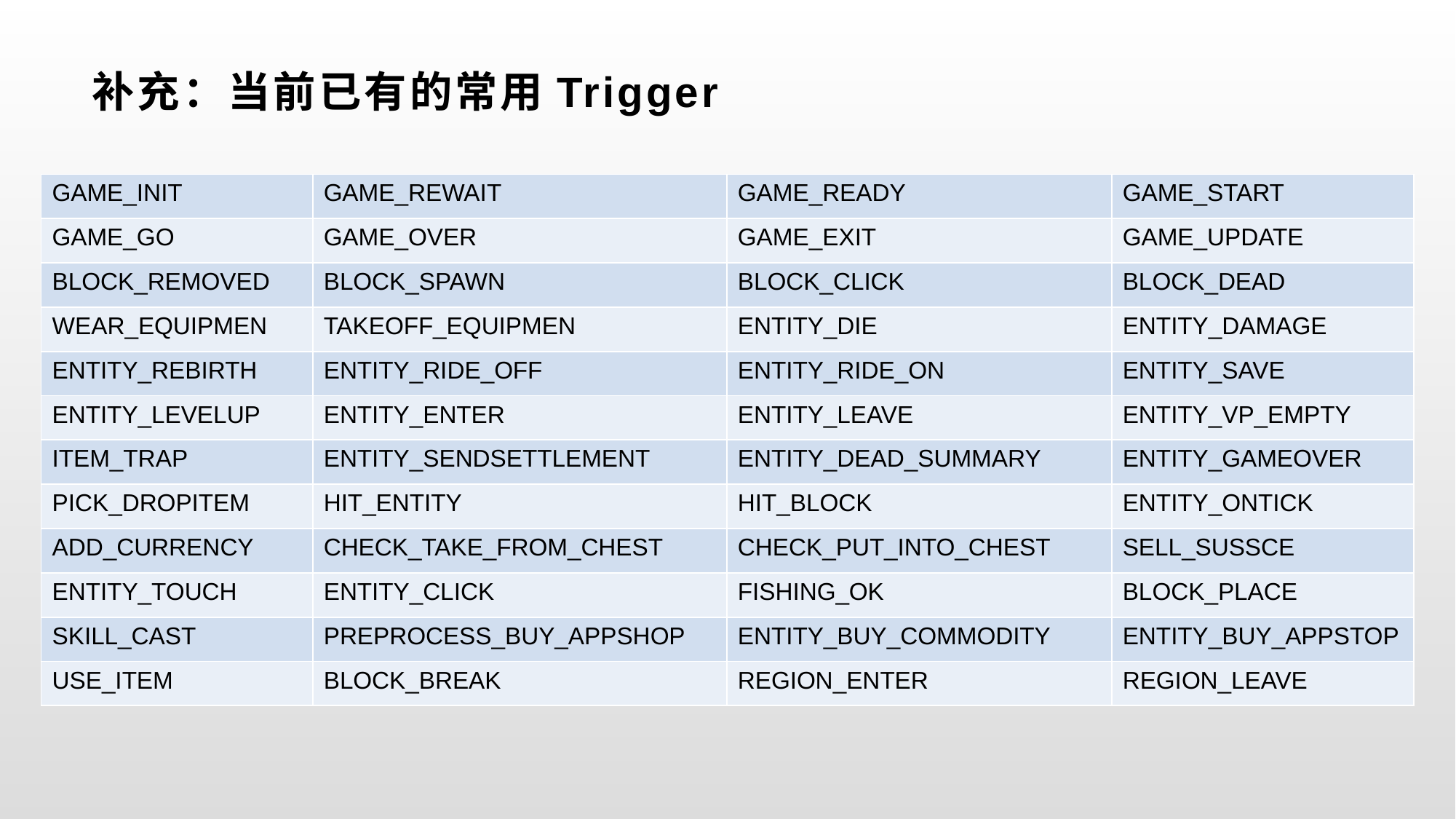

# 补充：当前已有的常用Trigger
| GAME\_INIT | GAME\_REWAIT | GAME\_READY | GAME\_START |
| --- | --- | --- | --- |
| GAME\_GO | GAME\_OVER | GAME\_EXIT | GAME\_UPDATE |
| BLOCK\_REMOVED | BLOCK\_SPAWN | BLOCK\_CLICK | BLOCK\_DEAD |
| WEAR\_EQUIPMEN | TAKEOFF\_EQUIPMEN | ENTITY\_DIE | ENTITY\_DAMAGE |
| ENTITY\_REBIRTH | ENTITY\_RIDE\_OFF | ENTITY\_RIDE\_ON | ENTITY\_SAVE |
| ENTITY\_LEVELUP | ENTITY\_ENTER | ENTITY\_LEAVE | ENTITY\_VP\_EMPTY |
| ITEM\_TRAP | ENTITY\_SENDSETTLEMENT | ENTITY\_DEAD\_SUMMARY | ENTITY\_GAMEOVER |
| PICK\_DROPITEM | HIT\_ENTITY | HIT\_BLOCK | ENTITY\_ONTICK |
| ADD\_CURRENCY | CHECK\_TAKE\_FROM\_CHEST | CHECK\_PUT\_INTO\_CHEST | SELL\_SUSSCE |
| ENTITY\_TOUCH | ENTITY\_CLICK | FISHING\_OK | BLOCK\_PLACE |
| SKILL\_CAST | PREPROCESS\_BUY\_APPSHOP | ENTITY\_BUY\_COMMODITY | ENTITY\_BUY\_APPSTOP |
| USE\_ITEM | BLOCK\_BREAK | REGION\_ENTER | REGION\_LEAVE |